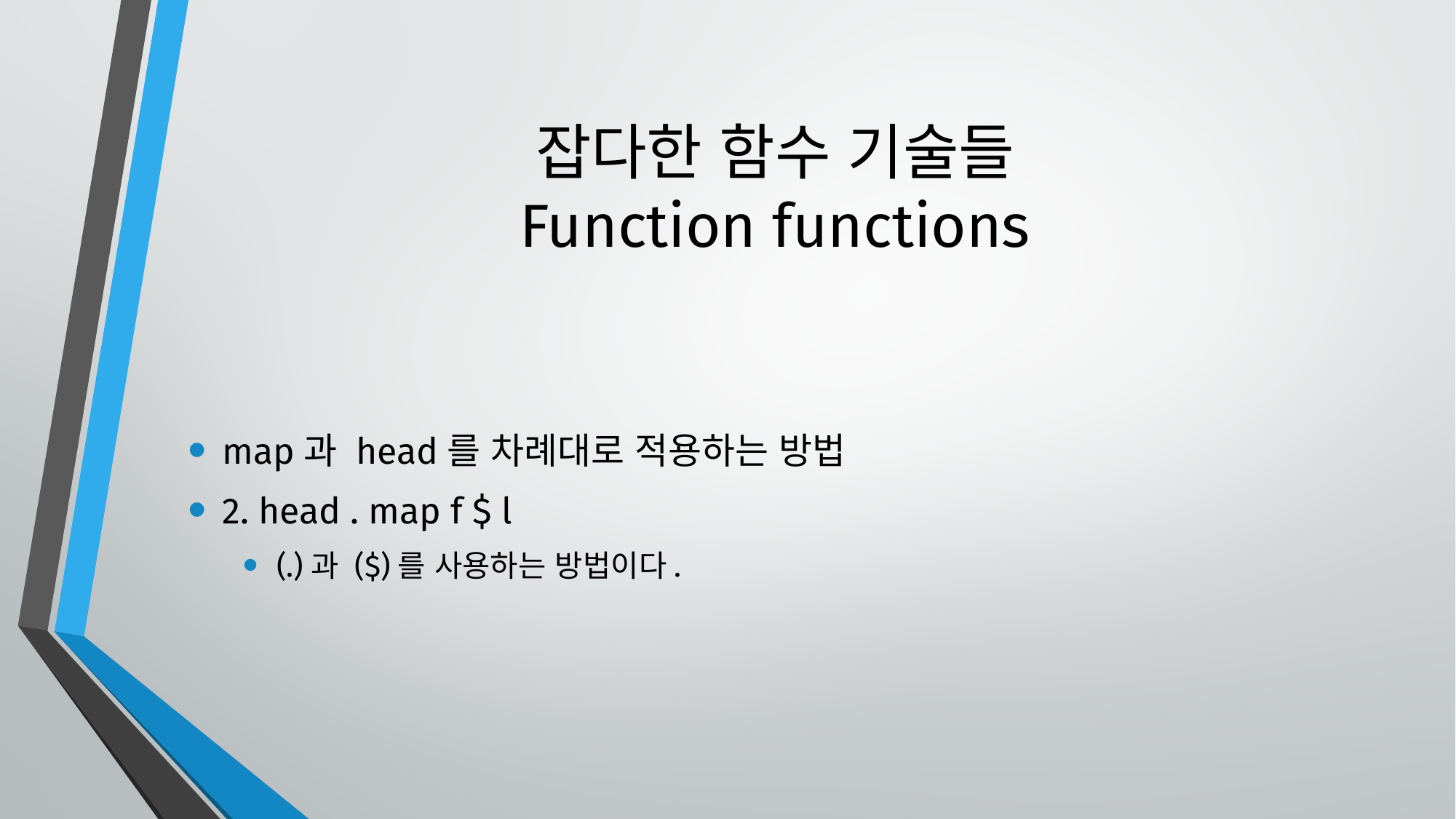

# 잡다한 함수 기술들 Function functions
map과 head를 차례대로 적용하는 방법
2. head . map f $ l
(.)과 ($)를 사용하는 방법이다.